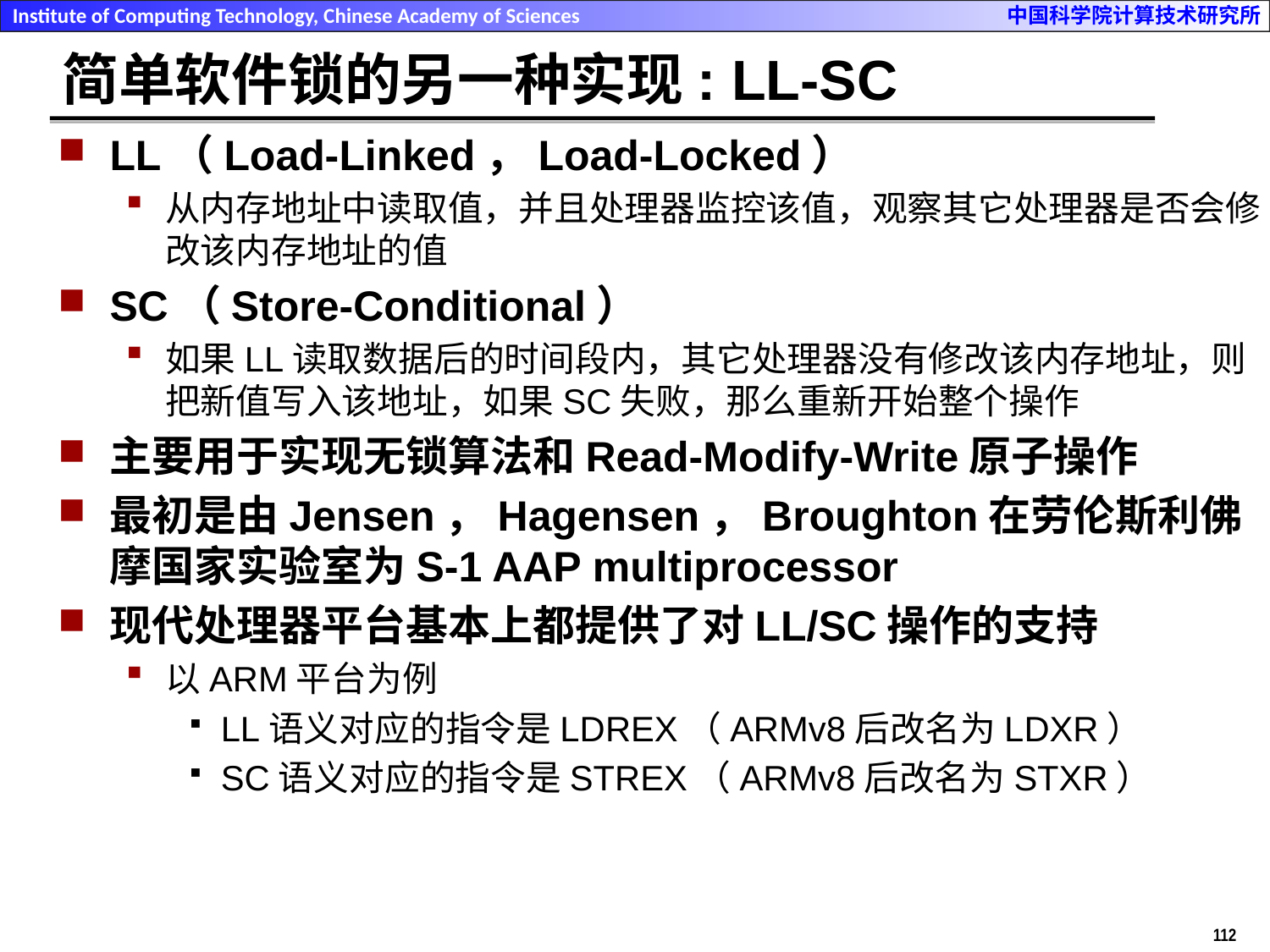

# 简单软件锁的另一种实现: LL-SC
LL（Load-Linked，Load-Locked）
从内存地址中读取值，并且处理器监控该值，观察其它处理器是否会修改该内存地址的值
SC（Store-Conditional）
如果LL读取数据后的时间段内，其它处理器没有修改该内存地址，则把新值写入该地址，如果SC失败，那么重新开始整个操作
主要用于实现无锁算法和Read-Modify-Write原子操作
最初是由Jensen，Hagensen，Broughton在劳伦斯利佛摩国家实验室为S-1 AAP multiprocessor
现代处理器平台基本上都提供了对LL/SC操作的支持
以ARM平台为例
LL语义对应的指令是LDREX（ARMv8后改名为LDXR）
SC语义对应的指令是STREX（ARMv8后改名为STXR）